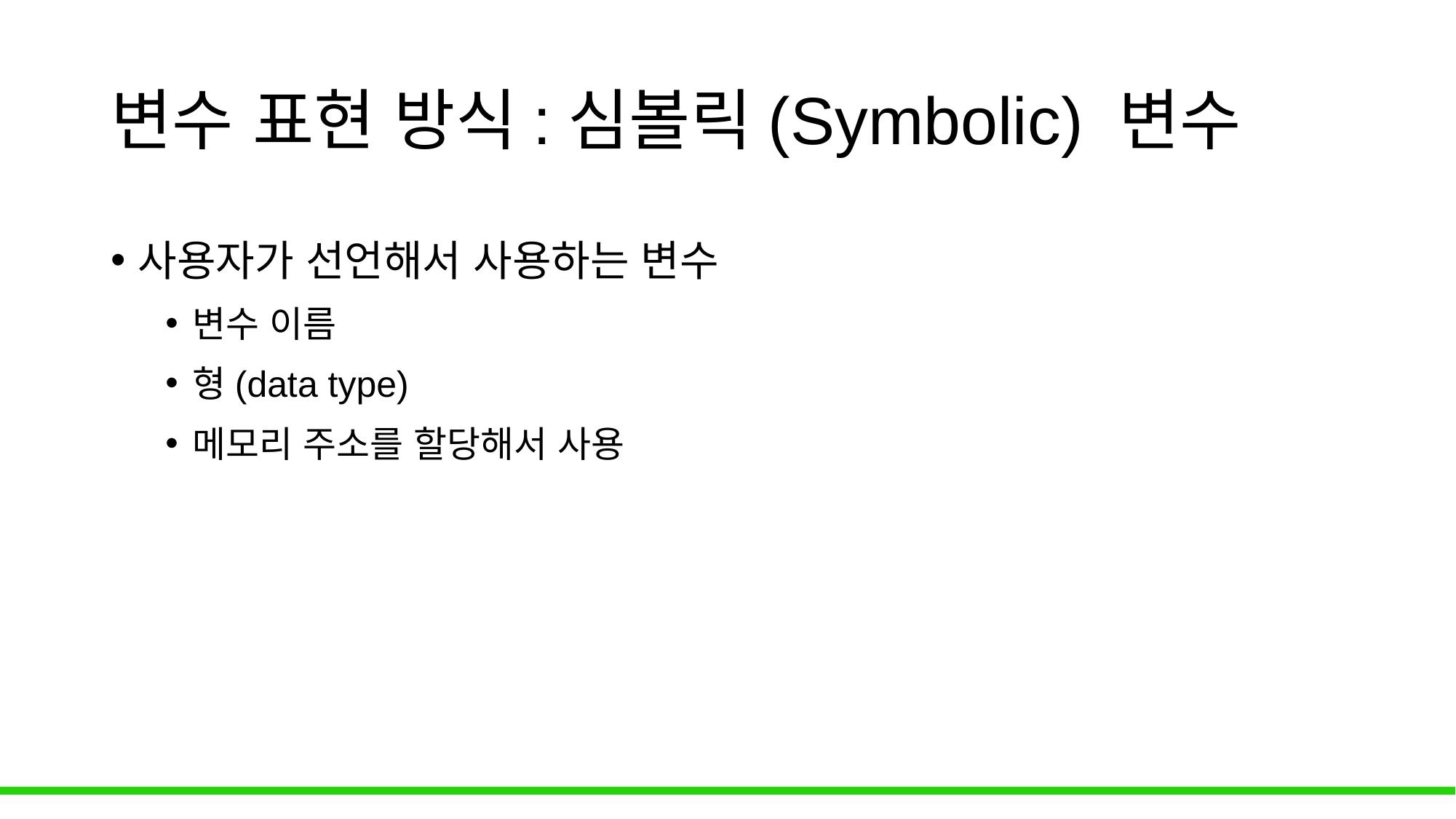

# 변수 표현 방식:심볼릭(Symbolic) 변수
사용자가 선언해서 사용하는 변수
변수 이름
형(data type)
메모리 주소를 할당해서 사용